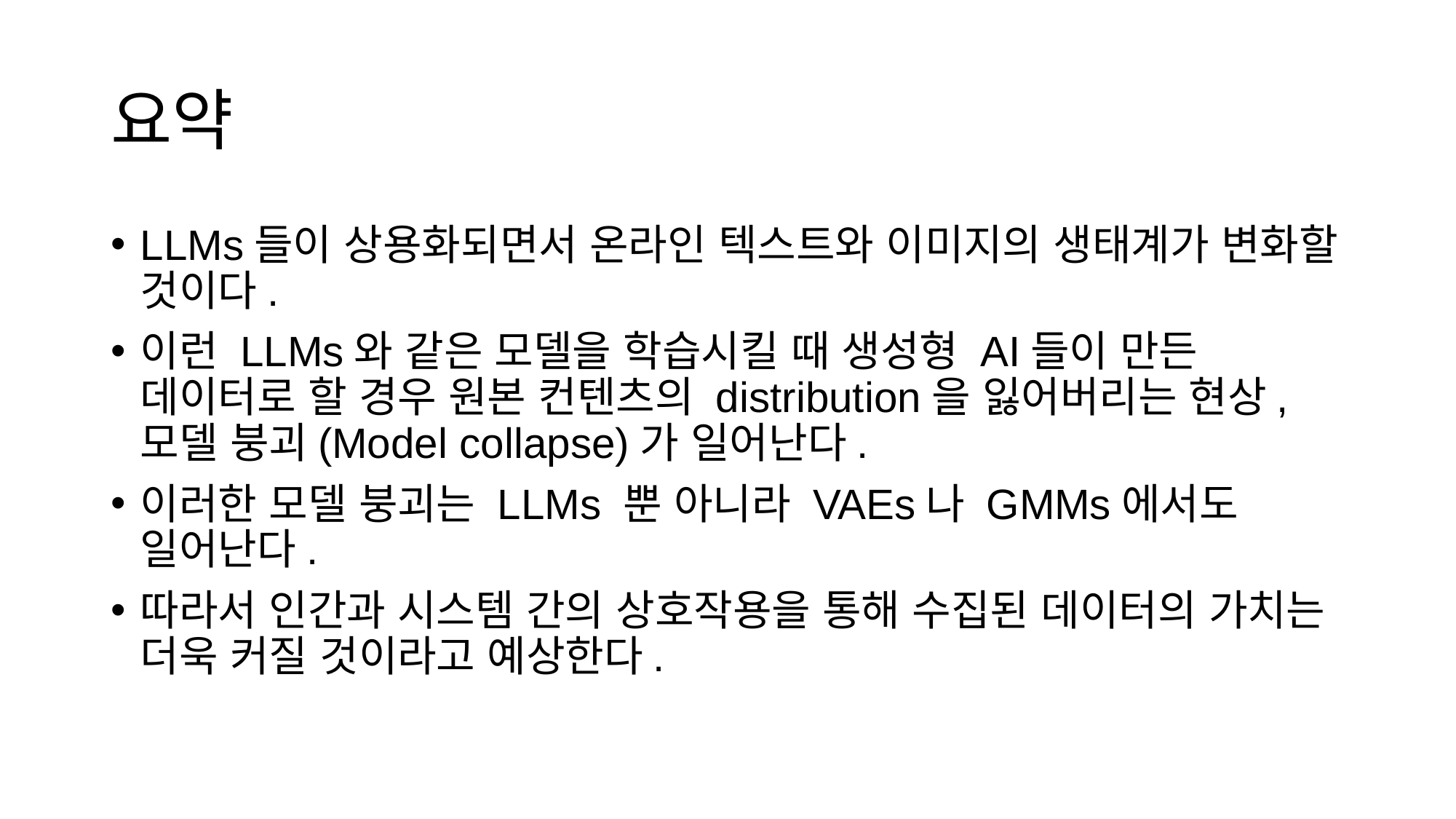

# 요약
LLMs들이 상용화되면서 온라인 텍스트와 이미지의 생태계가 변화할 것이다.
이런 LLMs와 같은 모델을 학습시킬 때 생성형 AI들이 만든 데이터로 할 경우 원본 컨텐츠의 distribution을 잃어버리는 현상, 모델 붕괴(Model collapse)가 일어난다.
이러한 모델 붕괴는 LLMs 뿐 아니라 VAEs나 GMMs에서도 일어난다.
따라서 인간과 시스템 간의 상호작용을 통해 수집된 데이터의 가치는 더욱 커질 것이라고 예상한다.